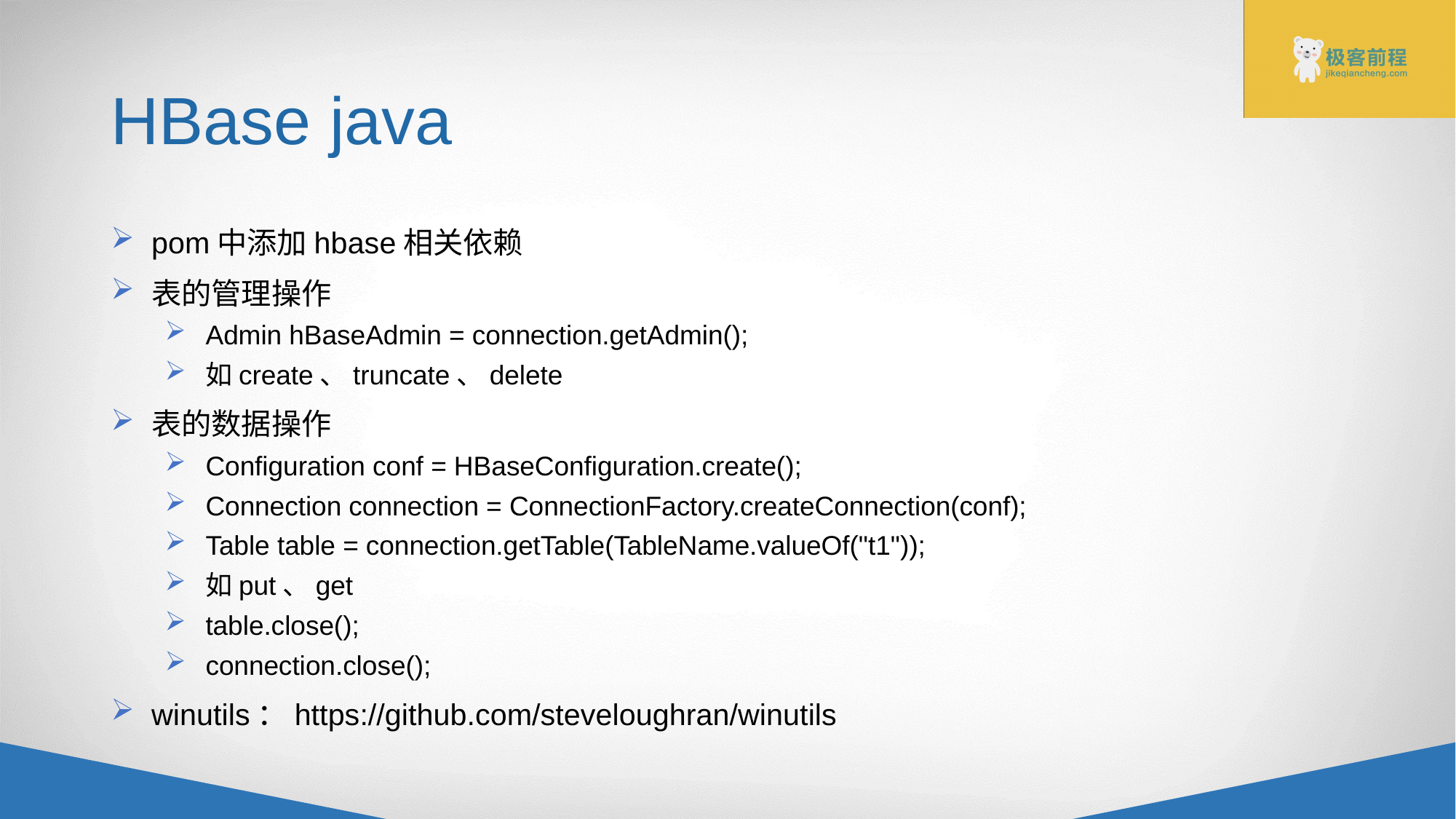

# HBase java
pom中添加hbase相关依赖
表的管理操作
Admin hBaseAdmin = connection.getAdmin();
如create、truncate、delete
表的数据操作
Configuration conf = HBaseConfiguration.create();
Connection connection = ConnectionFactory.createConnection(conf);
Table table = connection.getTable(TableName.valueOf("t1"));
如put、get
table.close();
connection.close();
winutils：https://github.com/steveloughran/winutils